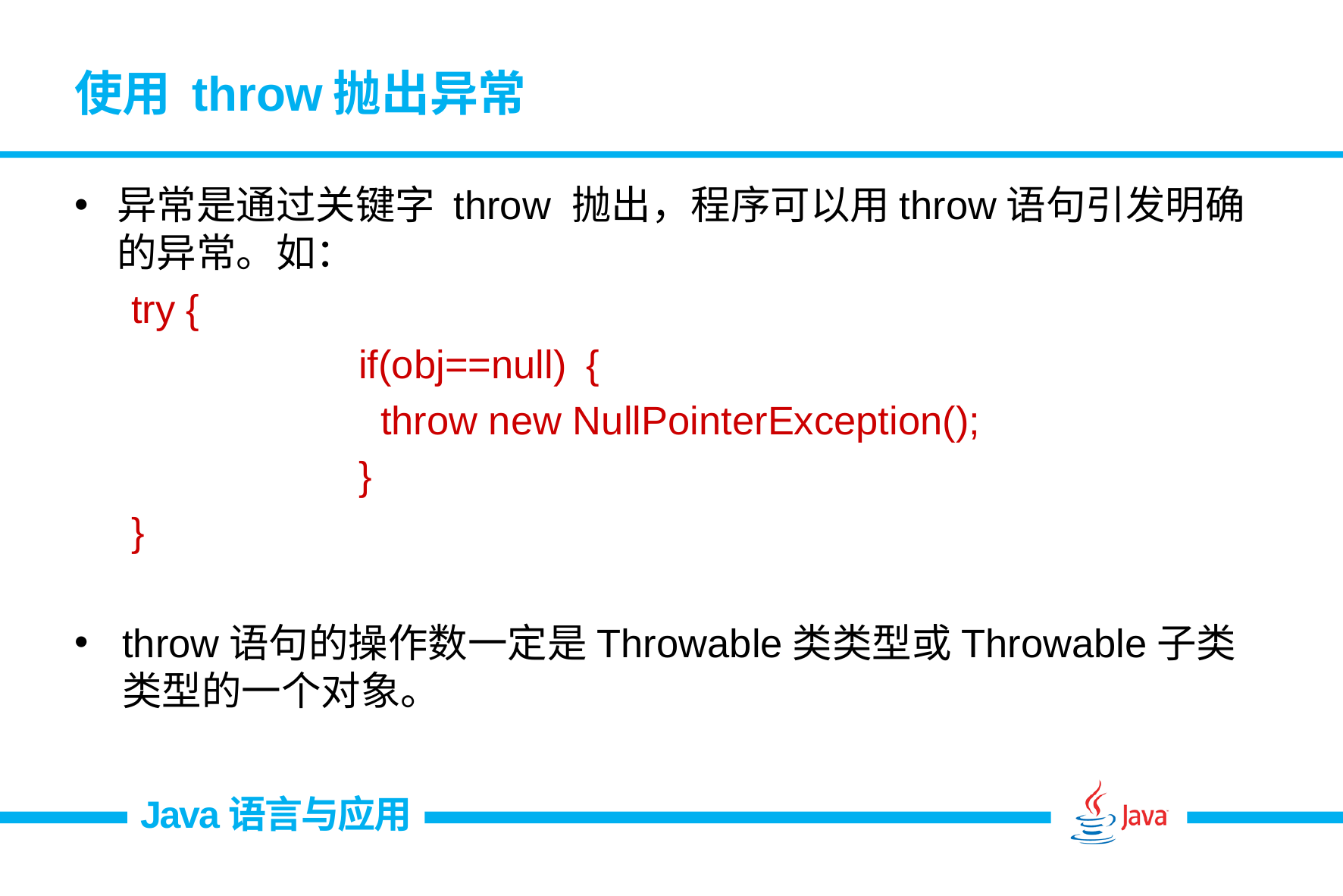

# 使用 throw抛出异常
异常是通过关键字 throw 抛出，程序可以用throw语句引发明确的异常。如：
try {
		if(obj==null)	{
		  throw new NullPointerException();
		}
}

throw语句的操作数一定是Throwable类类型或Throwable子类类型的一个对象。

46